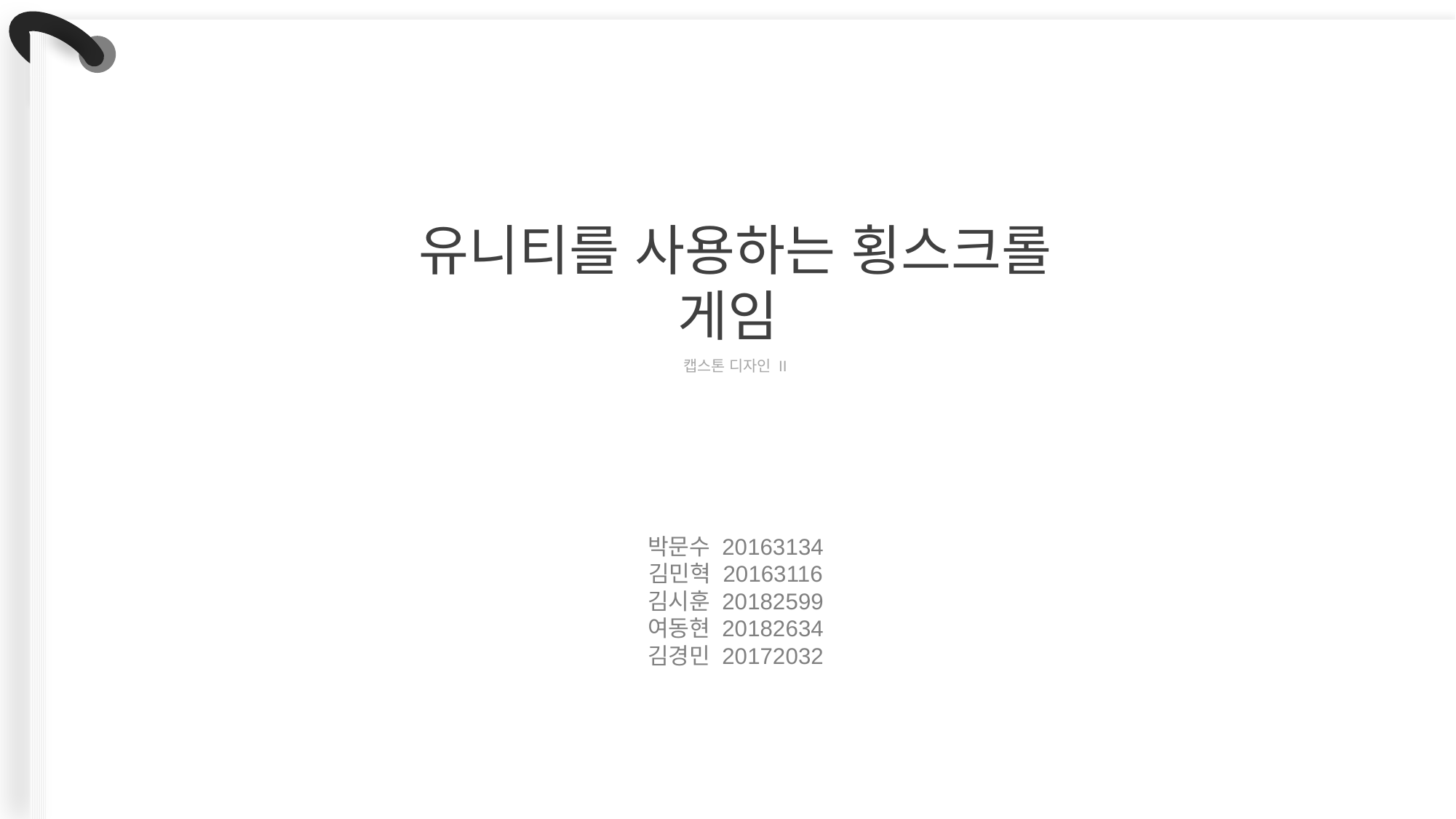

유니티를 사용하는 횡스크롤 게임
캡스톤 디자인 II
박문수 20163134
김민혁 20163116
김시훈 20182599
여동현 20182634
김경민 20172032